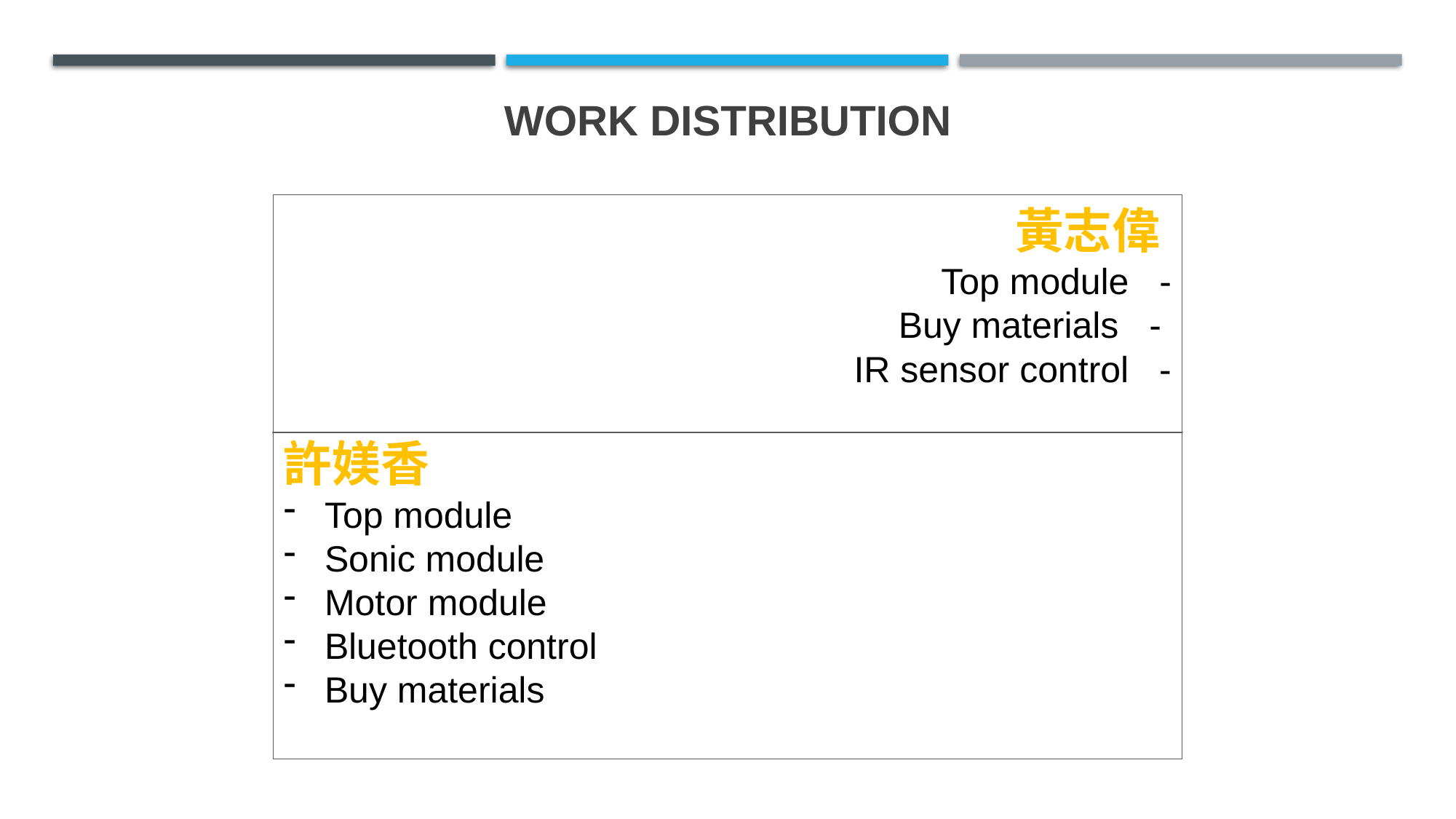

# Work distribution
黃志偉
Top module   -
Buy materials   -
IR sensor control   -

許媄香
Top module
Sonic module
Motor module
Bluetooth control
Buy materials